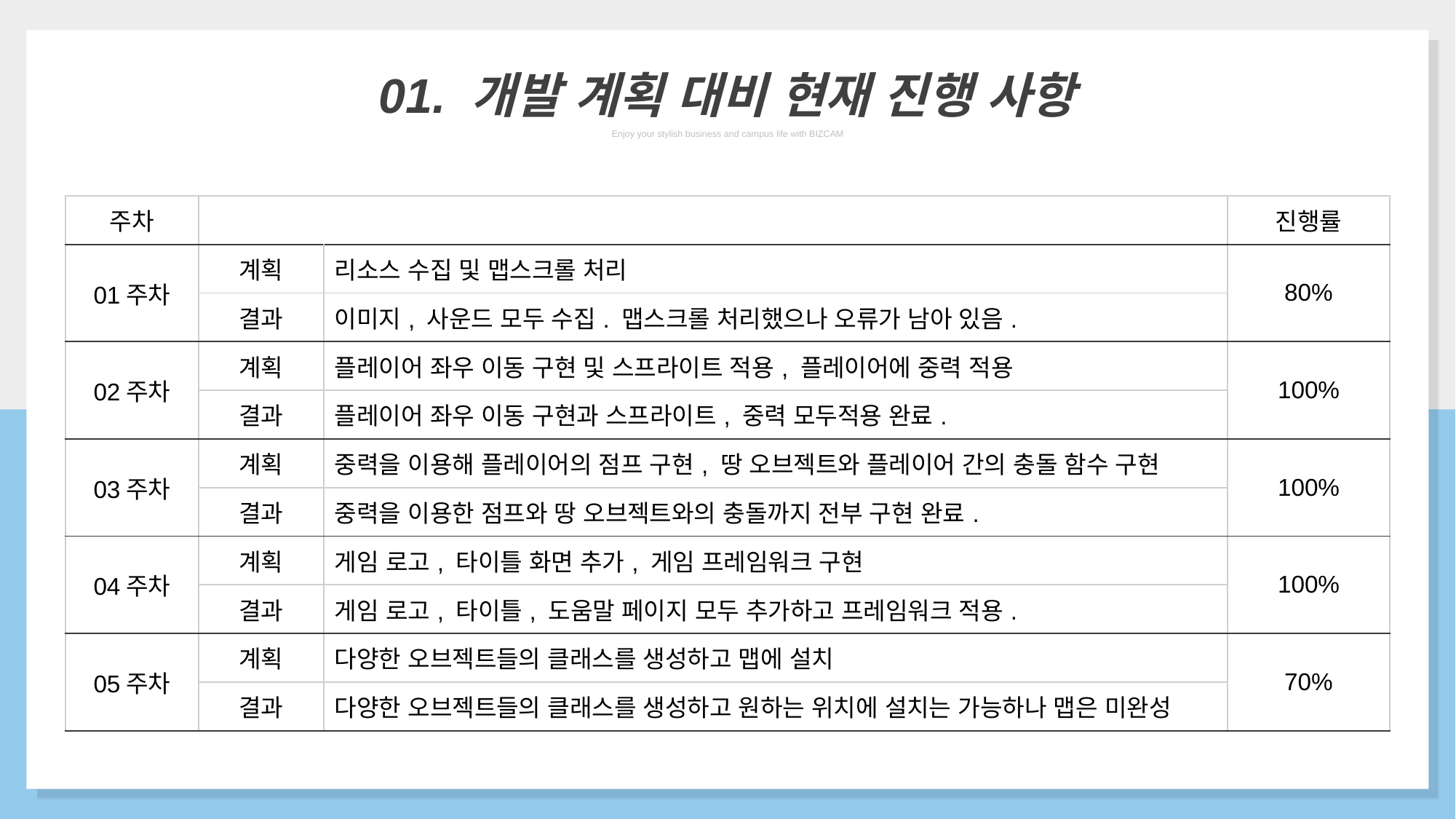

|  |
| --- |
01. 개발 계획 대비 현재 진행 사항
Enjoy your stylish business and campus life with BIZCAM
| 주차 |  |  | 진행률 |
| --- | --- | --- | --- |
| 01주차 | 계획 | 리소스 수집 및 맵스크롤 처리 | 80% |
|  | 결과 | 이미지, 사운드 모두 수집. 맵스크롤 처리했으나 오류가 남아 있음. |  |
| 02주차 | 계획 | 플레이어 좌우 이동 구현 및 스프라이트 적용, 플레이어에 중력 적용 | 100% |
|  | 결과 | 플레이어 좌우 이동 구현과 스프라이트, 중력 모두적용 완료. |  |
| 03주차 | 계획 | 중력을 이용해 플레이어의 점프 구현, 땅 오브젝트와 플레이어 간의 충돌 함수 구현 | 100% |
|  | 결과 | 중력을 이용한 점프와 땅 오브젝트와의 충돌까지 전부 구현 완료. |  |
| 04주차 | 계획 | 게임 로고, 타이틀 화면 추가, 게임 프레임워크 구현 | 100% |
|  | 결과 | 게임 로고, 타이틀, 도움말 페이지 모두 추가하고 프레임워크 적용. |  |
| 05주차 | 계획 | 다양한 오브젝트들의 클래스를 생성하고 맵에 설치 | 70% |
|  | 결과 | 다양한 오브젝트들의 클래스를 생성하고 원하는 위치에 설치는 가능하나 맵은 미완성 |  |